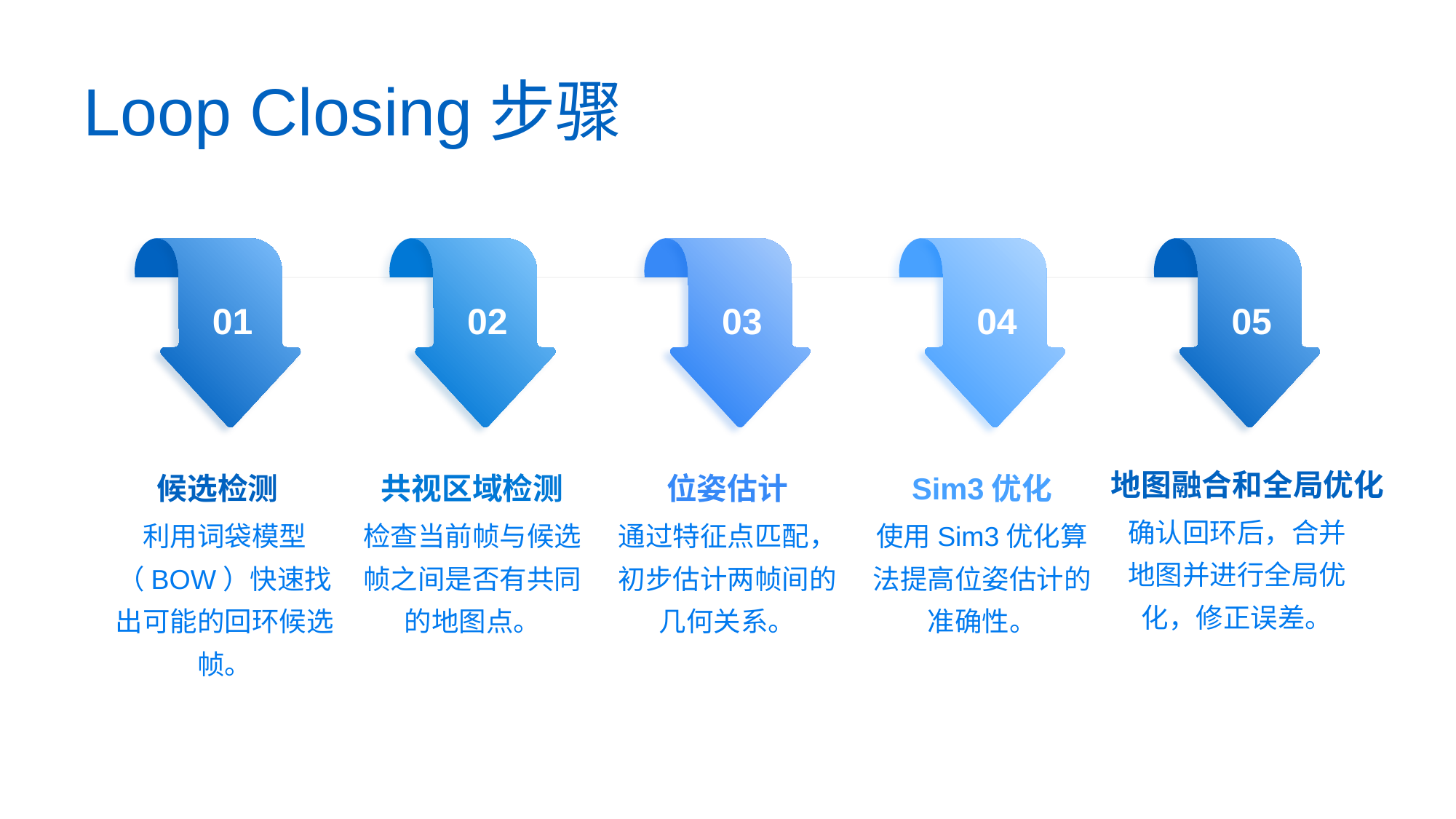

# Loop Closing步骤
01
02
03
04
05

地图融合和全局优化
候选检测
共视区域检测
位姿估计
Sim3优化
确认回环后，合并地图并进行全局优化，修正误差。
利用词袋模型（BOW）快速找出可能的回环候选帧。
检查当前帧与候选帧之间是否有共同的地图点。
通过特征点匹配，初步估计两帧间的几何关系。
使用Sim3优化算法提高位姿估计的准确性。